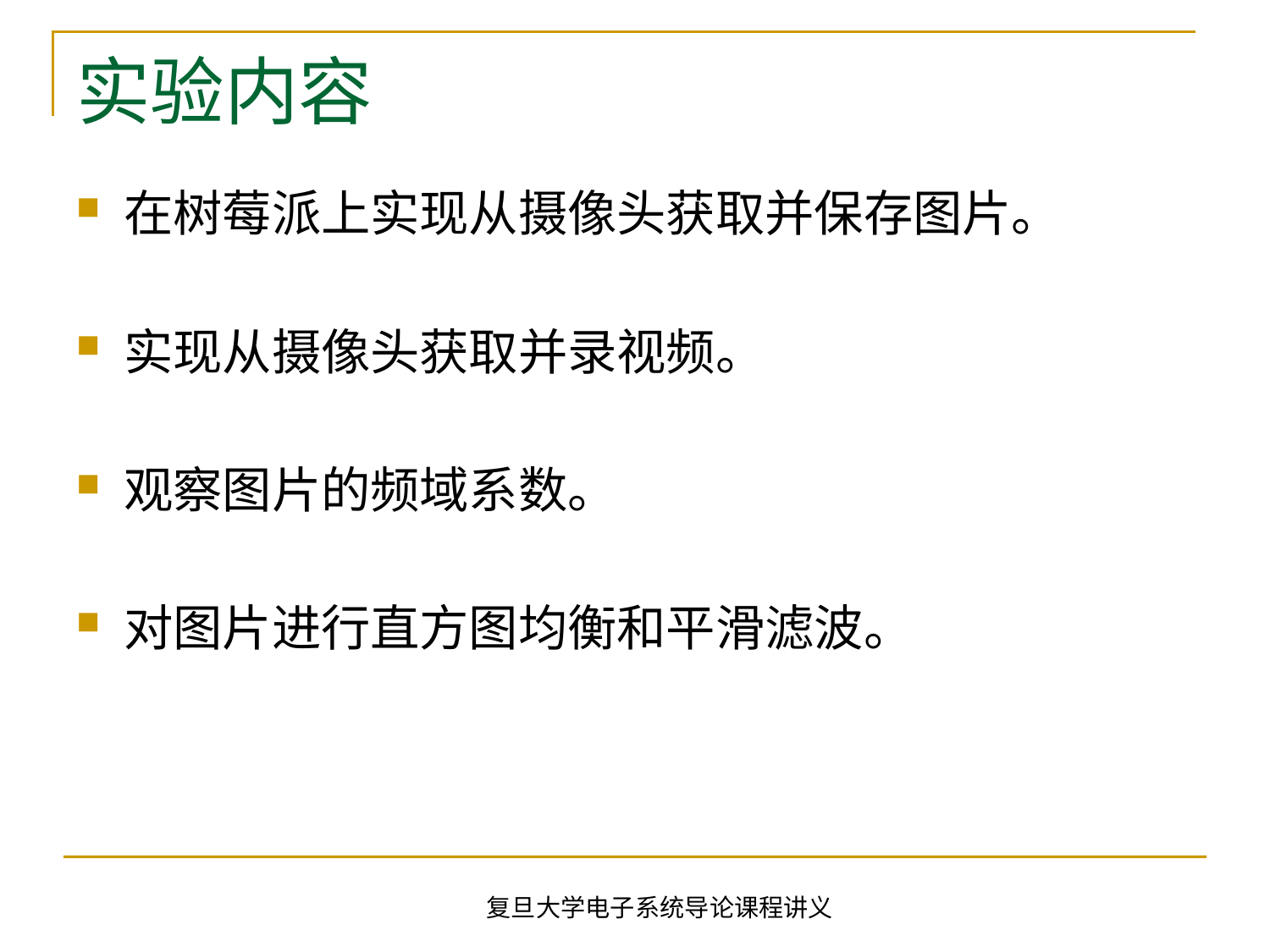

# 实验内容
在树莓派上实现从摄像头获取并保存图片。

实现从摄像头获取并录视频。

观察图片的频域系数。

对图片进行直方图均衡和平滑滤波。